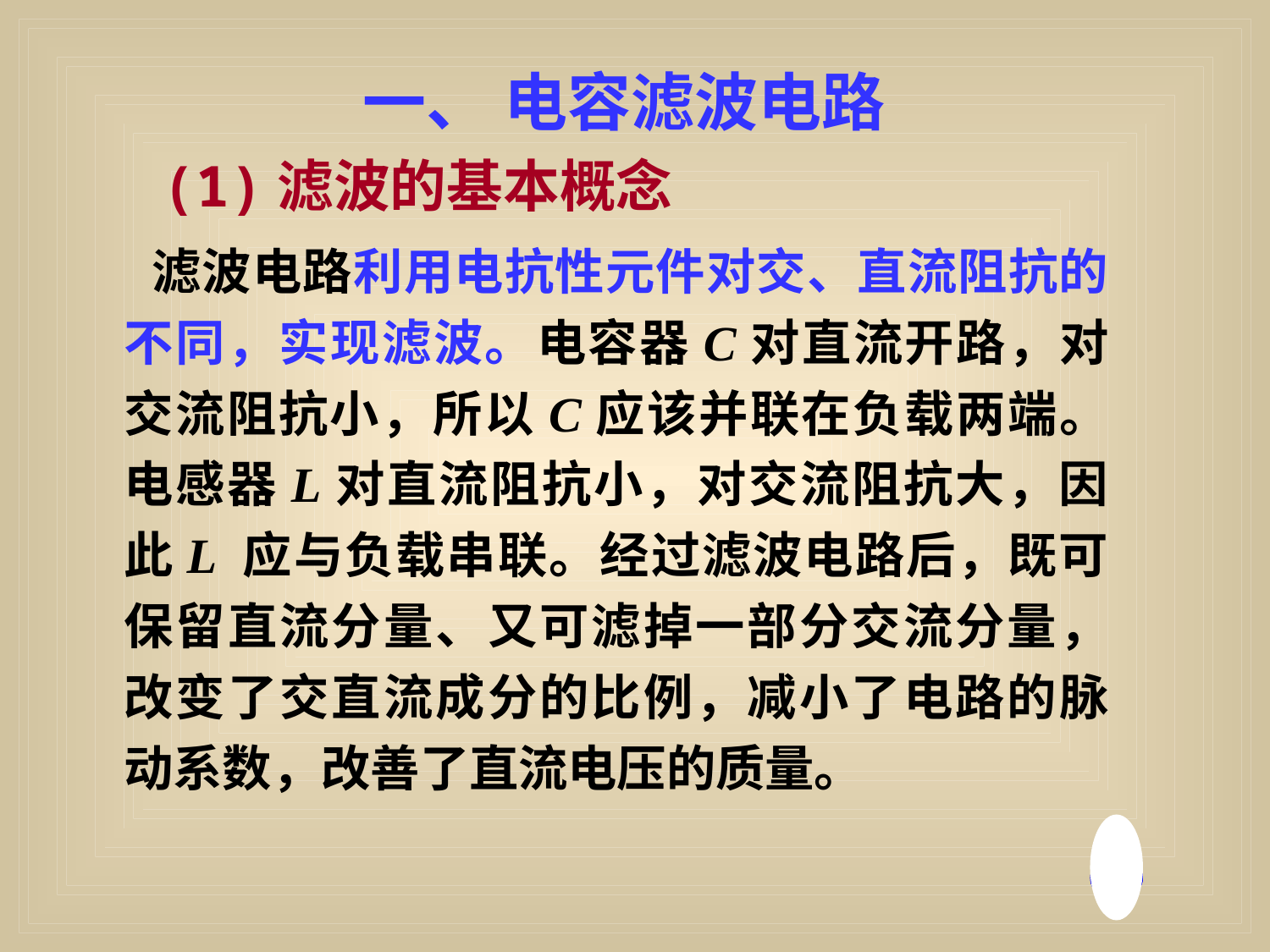

# 一、 电容滤波电路
       (1)滤波的基本概念
      滤波电路利用电抗性元件对交、直流阻抗的不同，实现滤波。电容器C对直流开路，对交流阻抗小，所以C应该并联在负载两端。电感器L对直流阻抗小，对交流阻抗大，因此L 应与负载串联。经过滤波电路后，既可保留直流分量、又可滤掉一部分交流分量，改变了交直流成分的比例，减小了电路的脉动系数，改善了直流电压的质量。